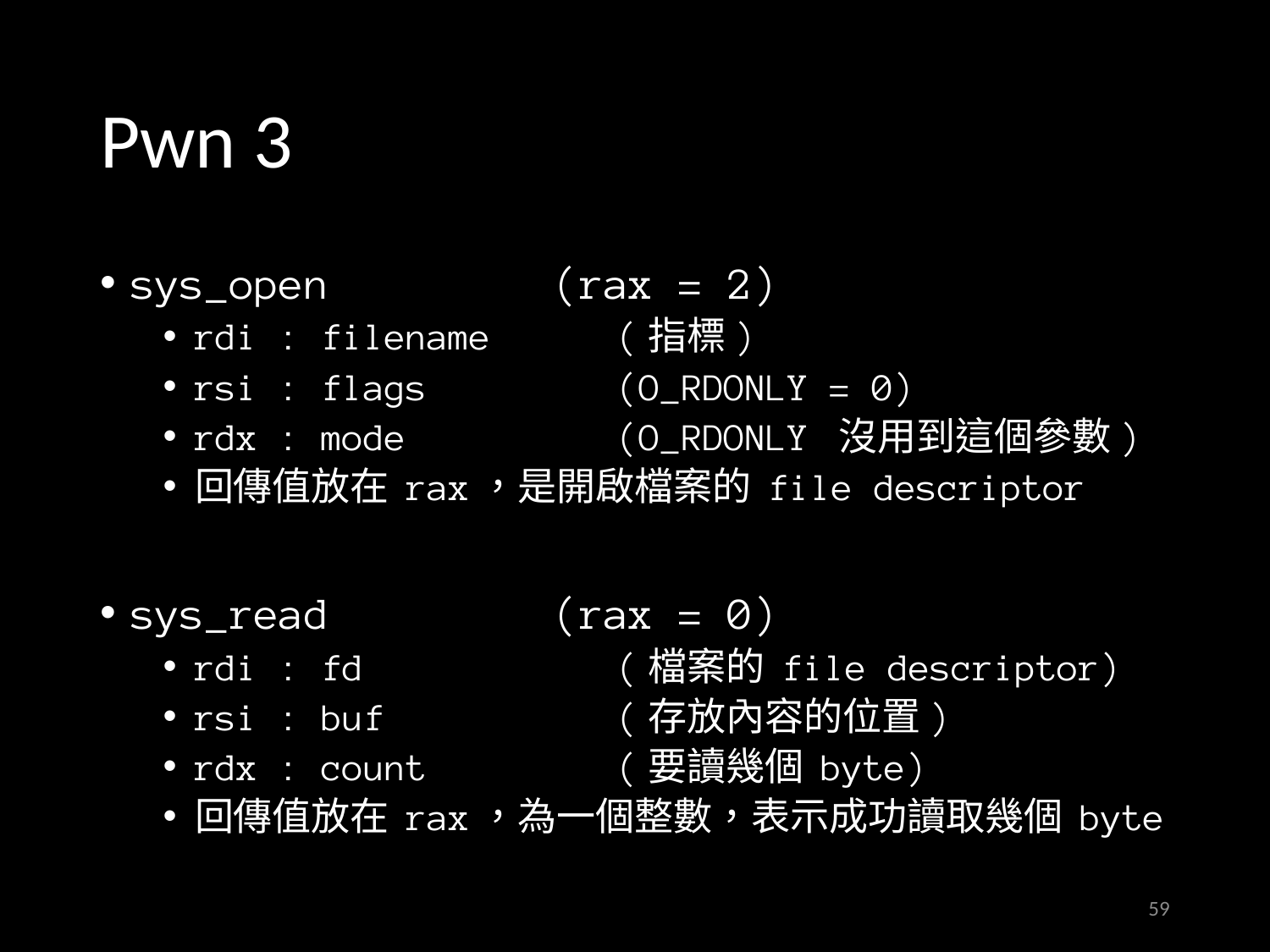

# Pwn 3
sys_open	(rax = 2)
rdi : filename	(指標)
rsi : flags	(O_RDONLY = 0)
rdx : mode	(O_RDONLY 沒用到這個參數)
回傳值放在 rax，是開啟檔案的 file descriptor

sys_read	(rax = 0)
rdi : fd	(檔案的 file descriptor)
rsi : buf	(存放內容的位置)
rdx : count	(要讀幾個 byte)
回傳值放在 rax，為一個整數，表示成功讀取幾個 byte

59